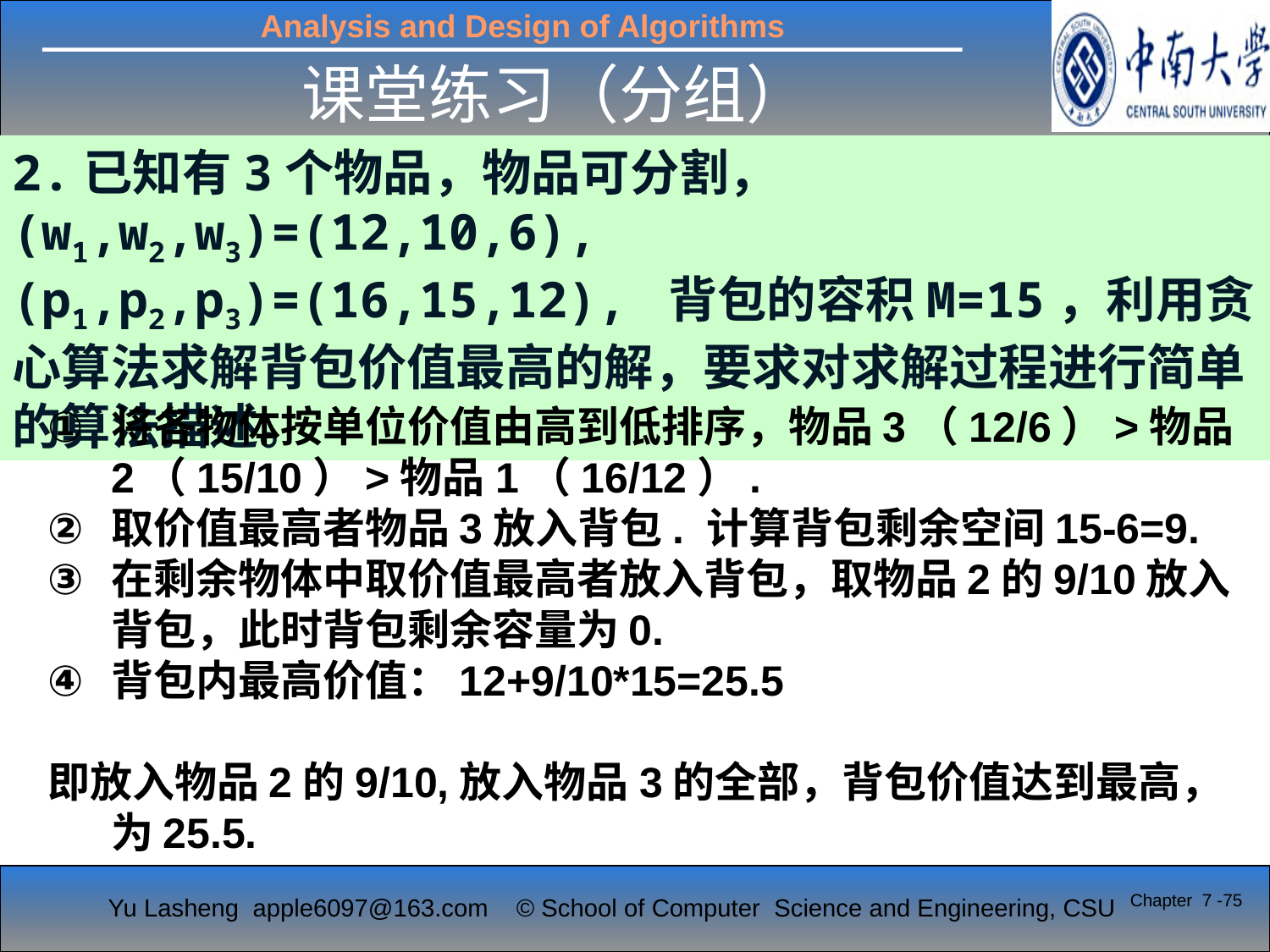

# 课堂练习（分组）
2.已知有3个物品，物品可分割，(w1,w2,w3)=(12,10,6),
(p1,p2,p3)=(16,15,12), 背包的容积M=15，利用贪心算法求解背包价值最高的解，要求对求解过程进行简单的算法描述。
将各物体按单位价值由高到低排序，物品3（12/6）>物品2（15/10）>物品1（16/12）.
取价值最高者物品3放入背包. 计算背包剩余空间15-6=9.
在剩余物体中取价值最高者放入背包，取物品2的9/10放入背包，此时背包剩余容量为0.
背包内最高价值：12+9/10*15=25.5

即放入物品2的9/10,放入物品3的全部，背包价值达到最高，为25.5.
Chapter  7 -75